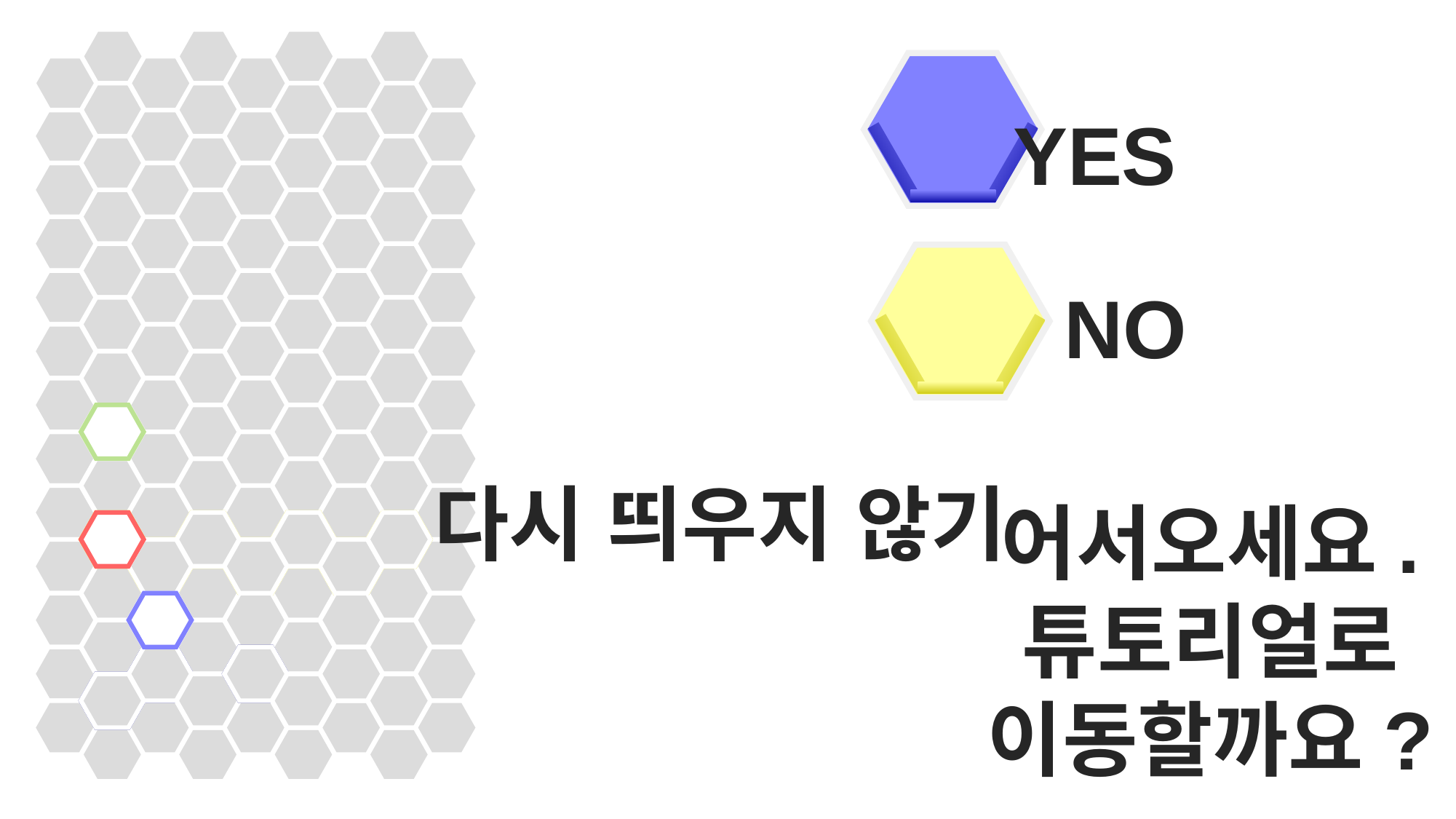

YES

NO
다시 띄우지 않기
어서오세요.
튜토리얼로
이동할까요?